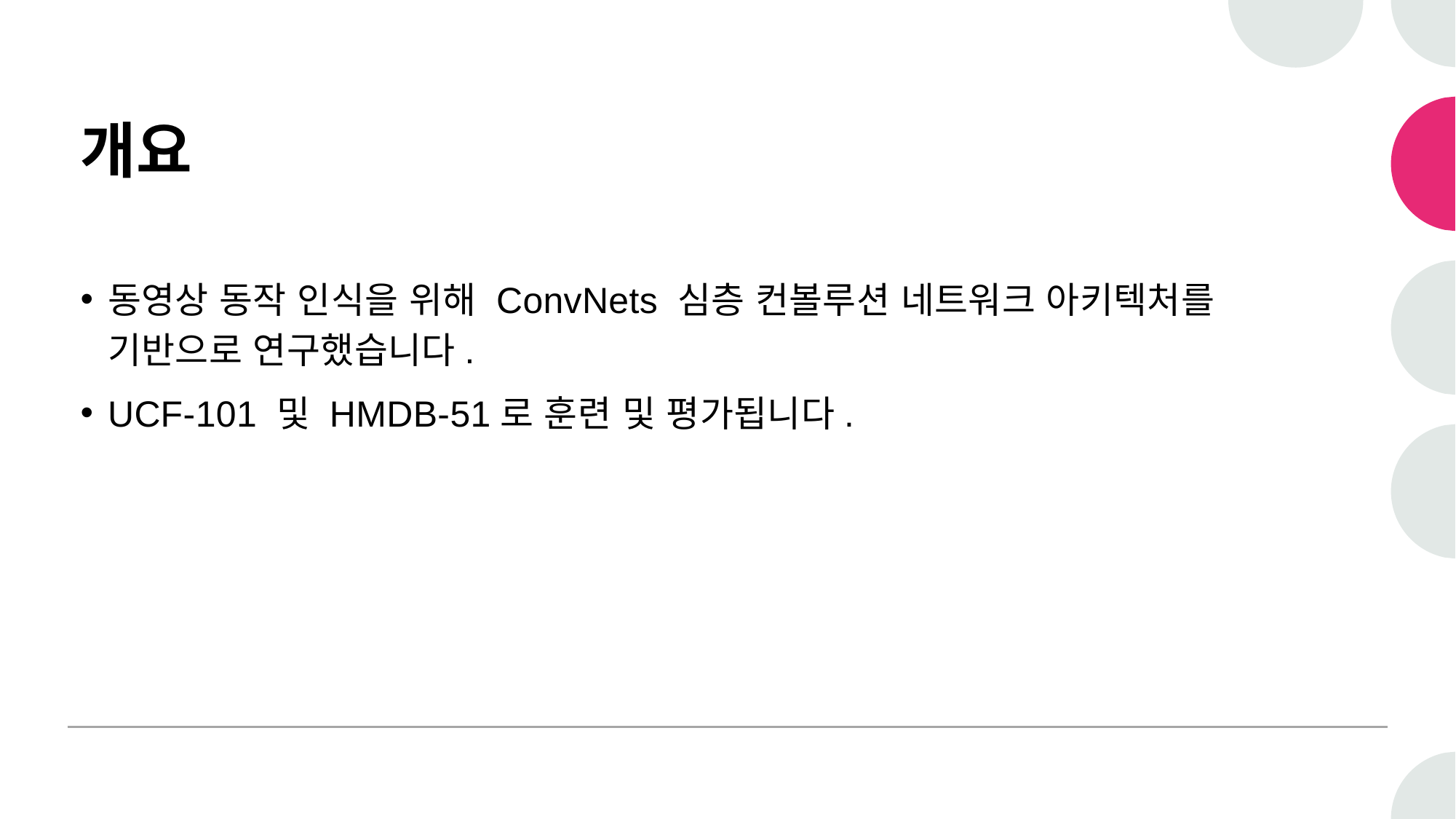

# 개요
동영상 동작 인식을 위해 ConvNets 심층 컨볼루션 네트워크 아키텍처를 기반으로 연구했습니다.
UCF-101 및 HMDB-51로 훈련 및 평가됩니다.